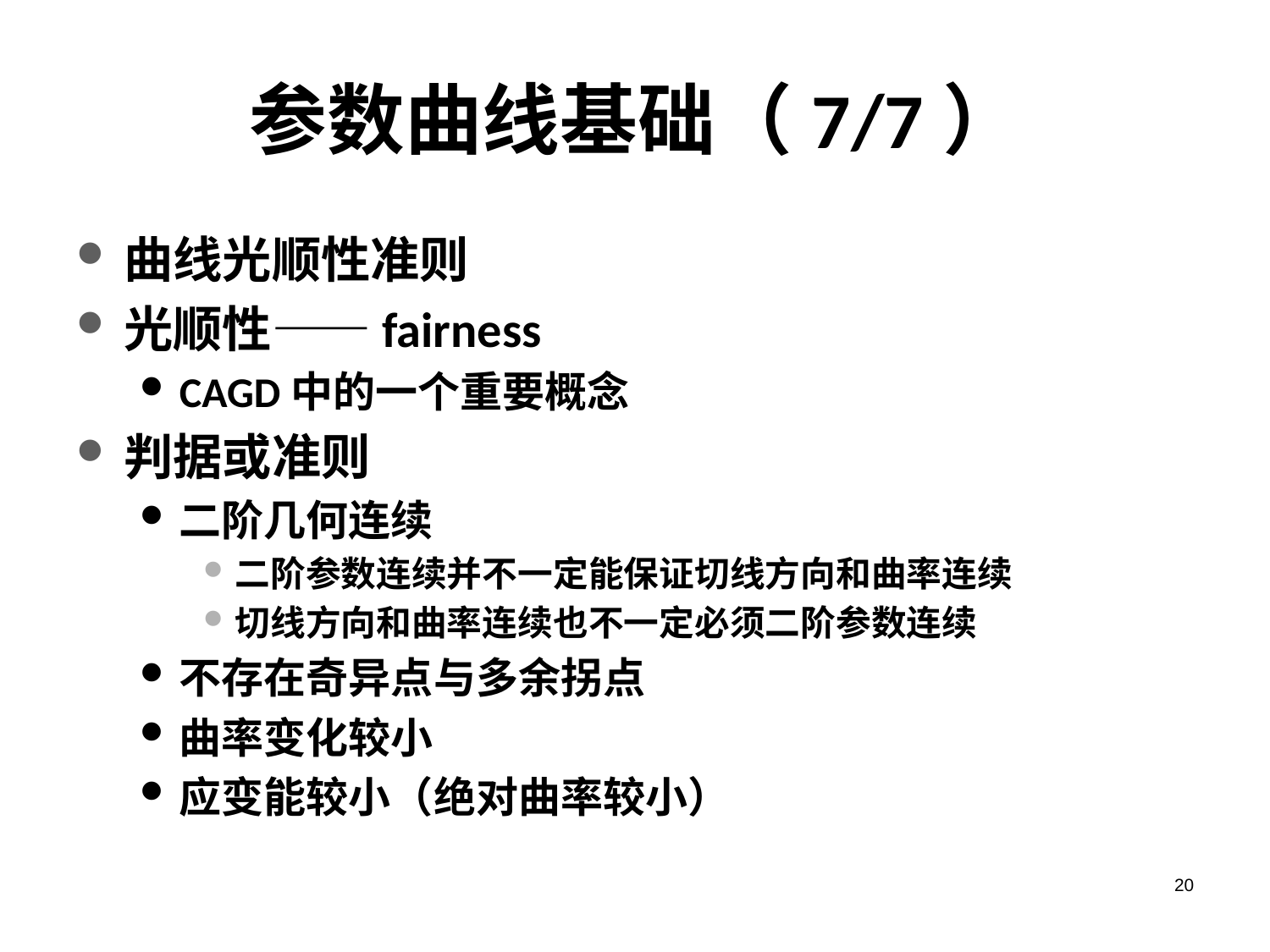

# 参数曲线基础（7/7）
曲线光顺性准则
光顺性——fairness
CAGD中的一个重要概念
判据或准则
二阶几何连续
二阶参数连续并不一定能保证切线方向和曲率连续
切线方向和曲率连续也不一定必须二阶参数连续
不存在奇异点与多余拐点
曲率变化较小
应变能较小（绝对曲率较小）
20